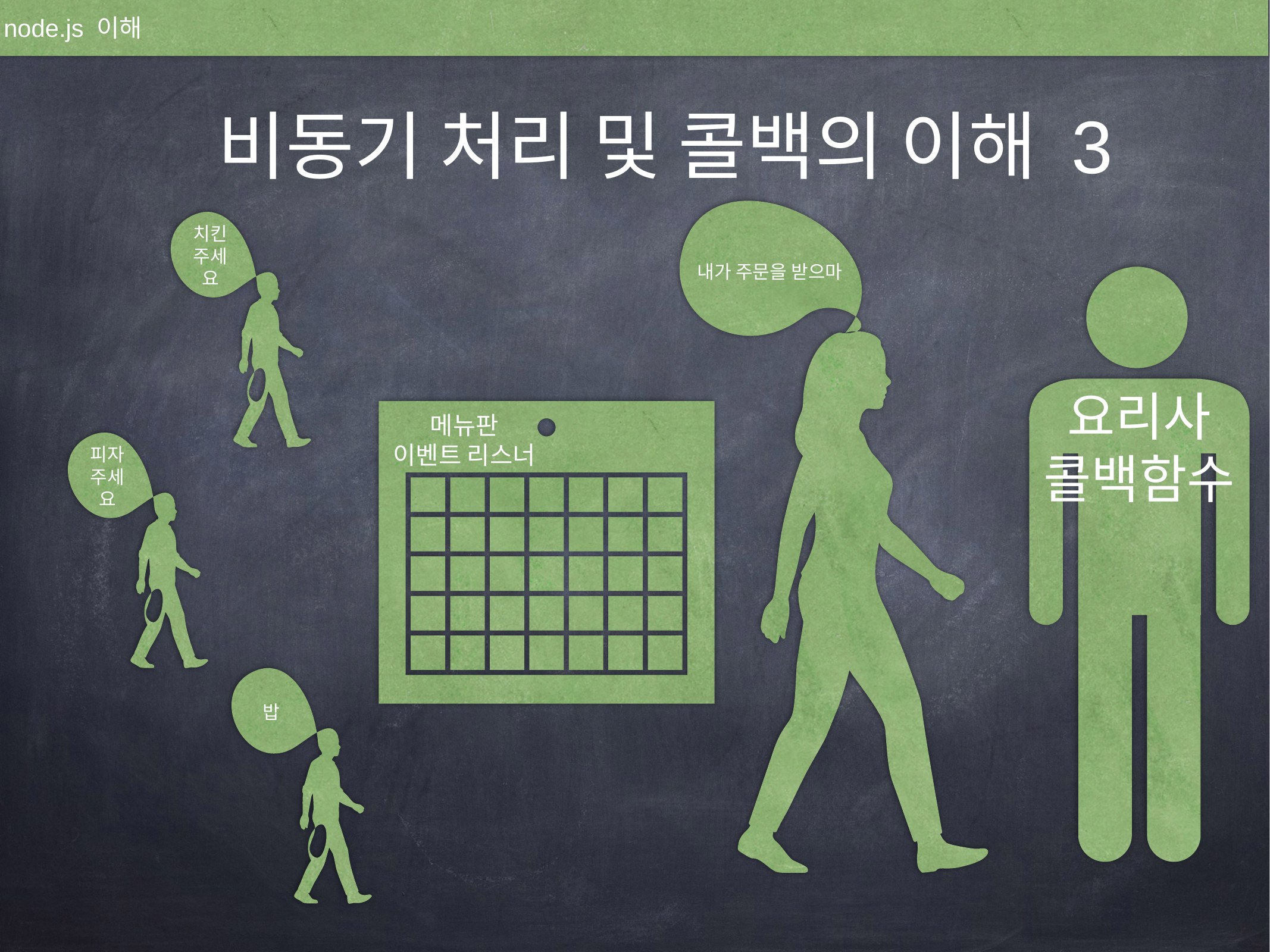

node.js 이해
# 비동기 처리 및 콜백의 이해 3

내가 주문을 받으마

치킨 주세요

요리사
콜백함수
메뉴판
이벤트 리스너

피자 주세요

밥